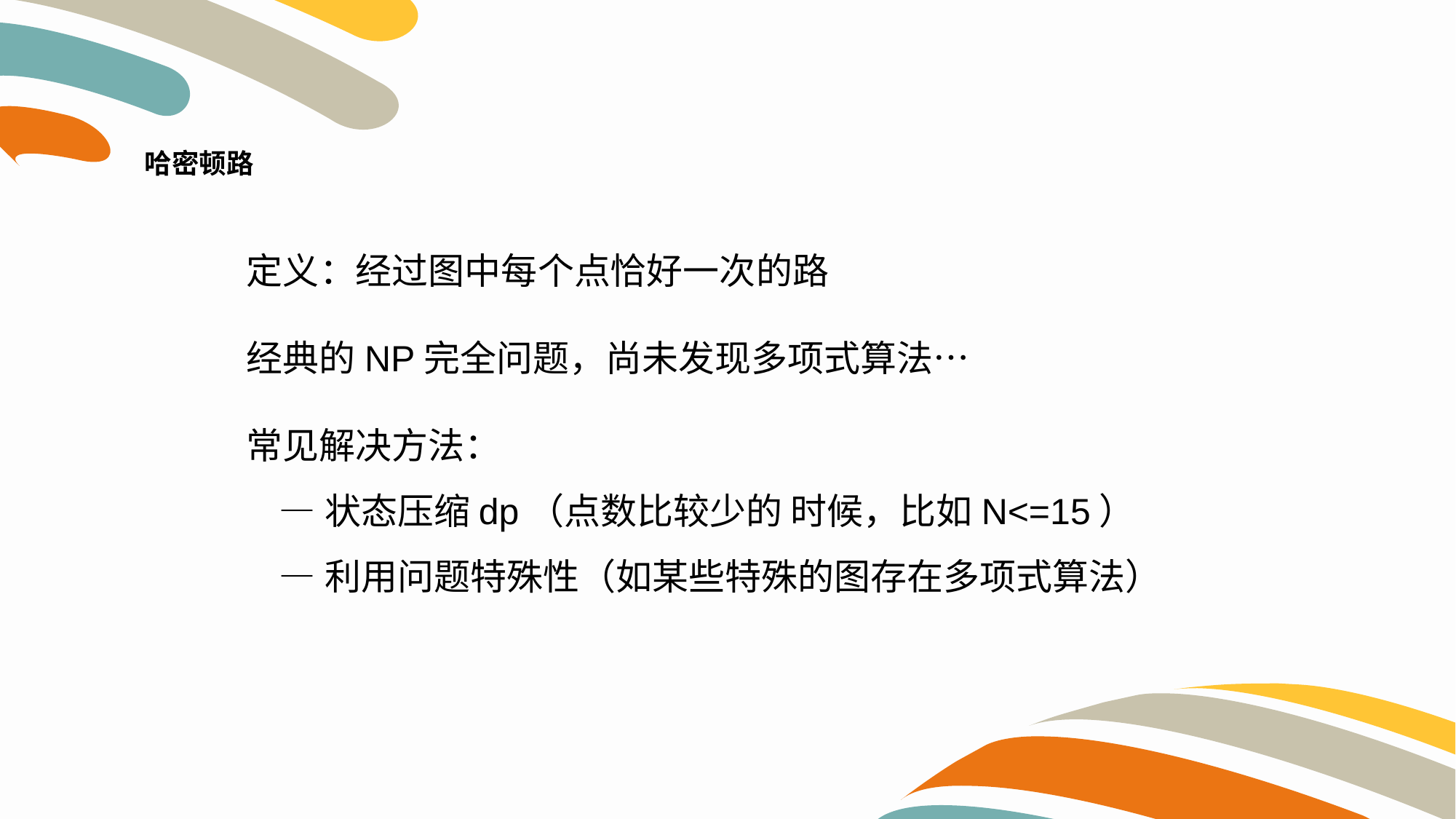

哈密顿路
定义：经过图中每个点恰好一次的路

经典的NP完全问题，尚未发现多项式算法…

常见解决方法：
    —状态压缩dp（点数比较少的 时候，比如N<=15）
    —利用问题特殊性（如某些特殊的图存在多项式算法）